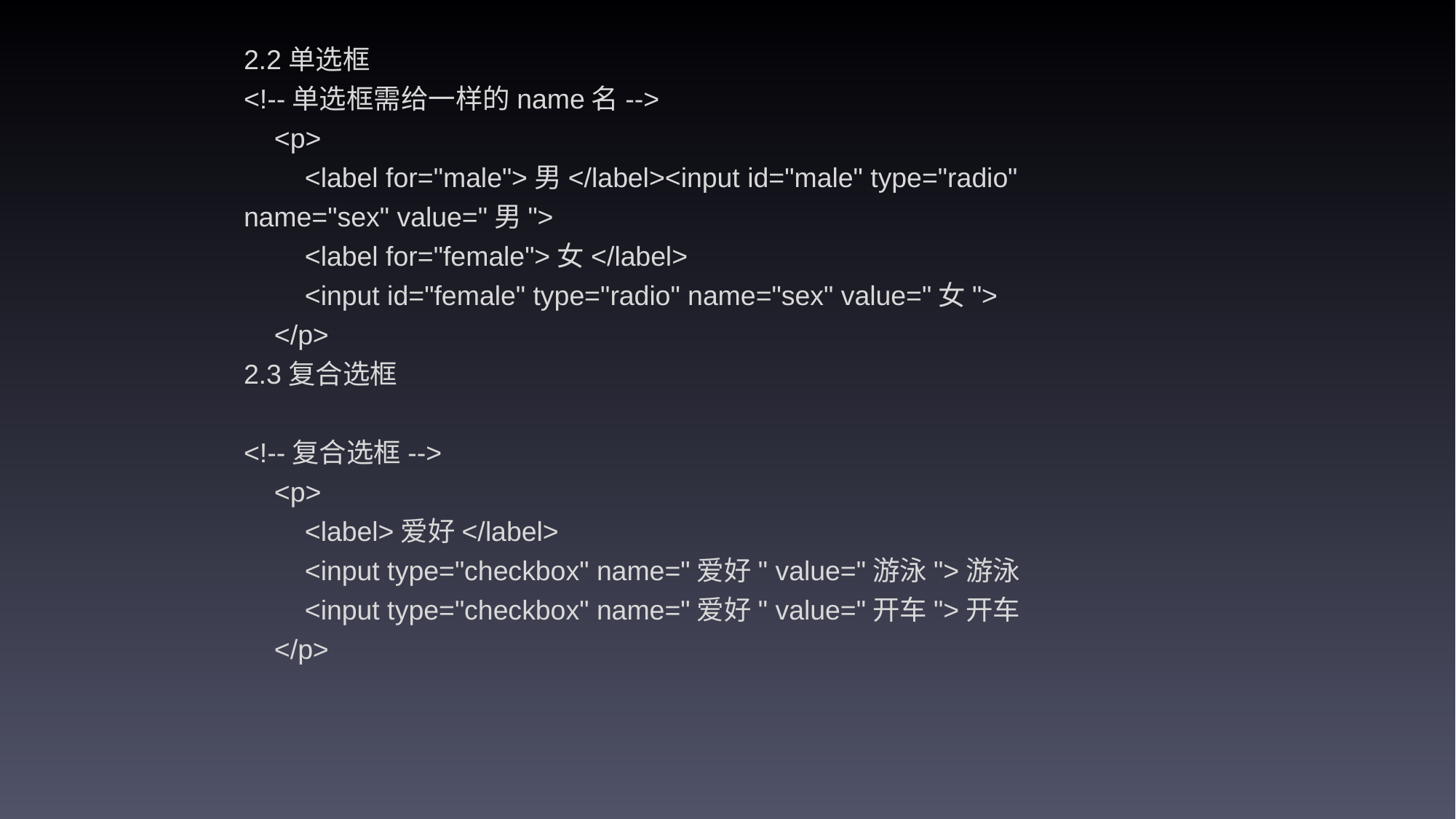

2.2单选框
<!--单选框需给一样的name名-->
    <p>
        <label for="male">男</label><input id="male" type="radio" name="sex" value="男">
        <label for="female">女</label>
        <input id="female" type="radio" name="sex" value="女">
    </p>
2.3复合选框

<!--复合选框-->
    <p>
        <label>爱好</label>
        <input type="checkbox" name="爱好" value="游泳">游泳
        <input type="checkbox" name="爱好" value="开车">开车
    </p>